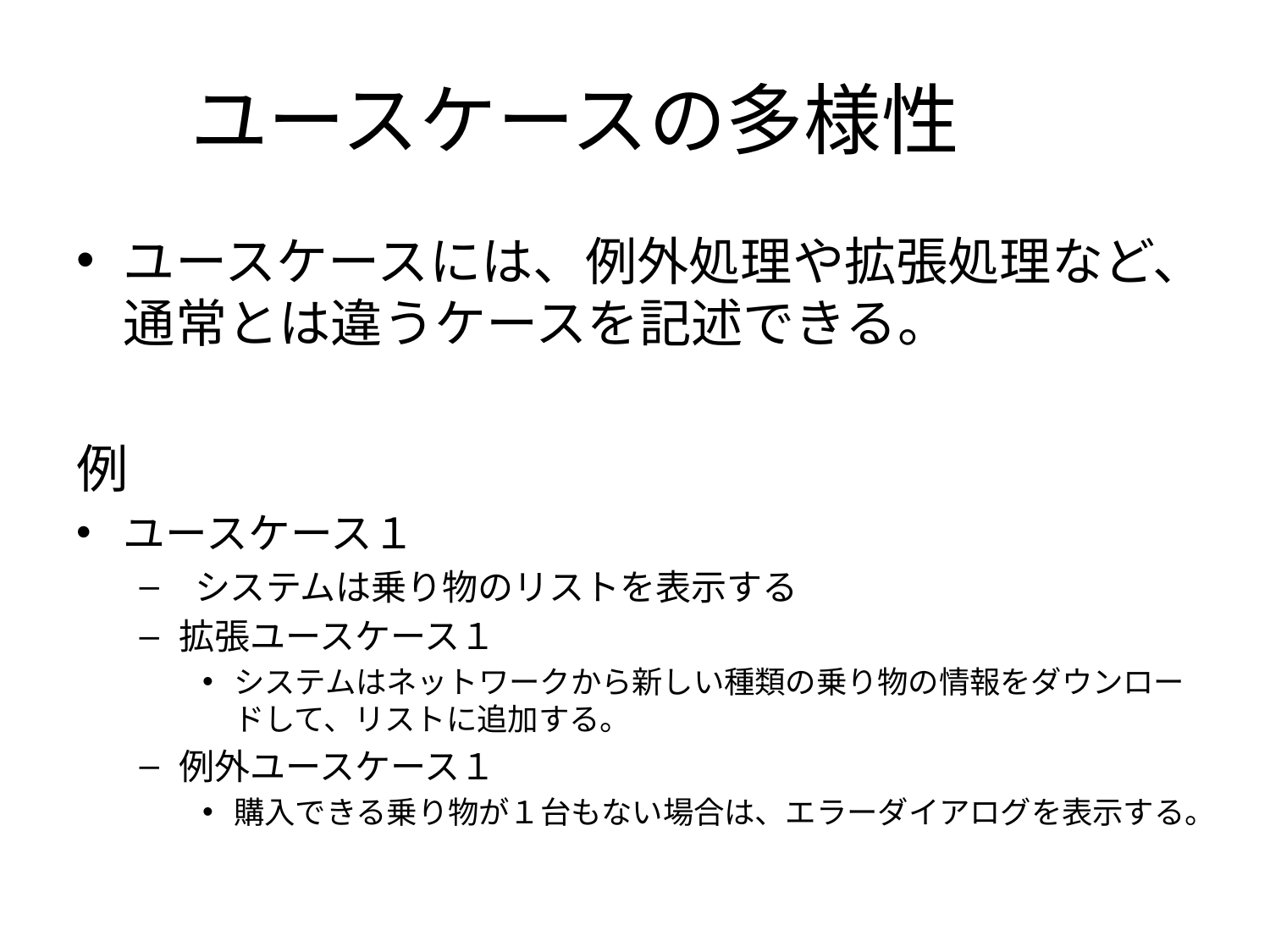

# ユースケースの多様性
ユースケースには、例外処理や拡張処理など、通常とは違うケースを記述できる。

例
ユースケース１
 システムは乗り物のリストを表示する
拡張ユースケース１
システムはネットワークから新しい種類の乗り物の情報をダウンロードして、リストに追加する。
例外ユースケース１
購入できる乗り物が１台もない場合は、エラーダイアログを表示する。